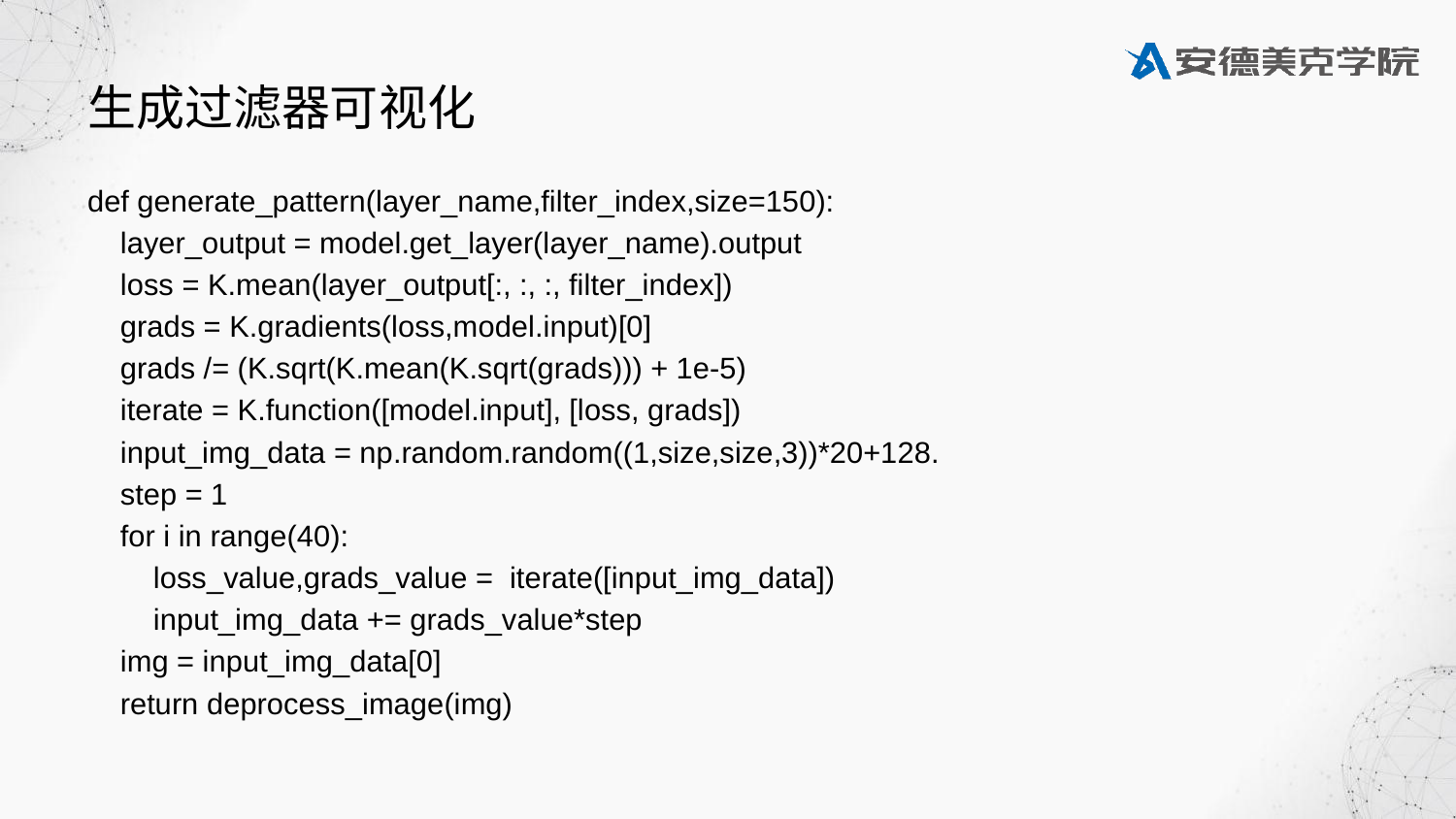

# 生成过滤器可视化
def generate_pattern(layer_name,filter_index,size=150):
    layer_output = model.get_layer(layer_name).output
    loss = K.mean(layer_output[:, :, :, filter_index])
    grads = K.gradients(loss,model.input)[0]
    grads /= (K.sqrt(K.mean(K.sqrt(grads))) + 1e-5)
    iterate = K.function([model.input], [loss, grads])
    input_img_data = np.random.random((1,size,size,3))*20+128.
    step = 1
    for i in range(40):
        loss_value,grads_value =  iterate([input_img_data])
        input_img_data += grads_value*step
    img = input_img_data[0]
    return deprocess_image(img)